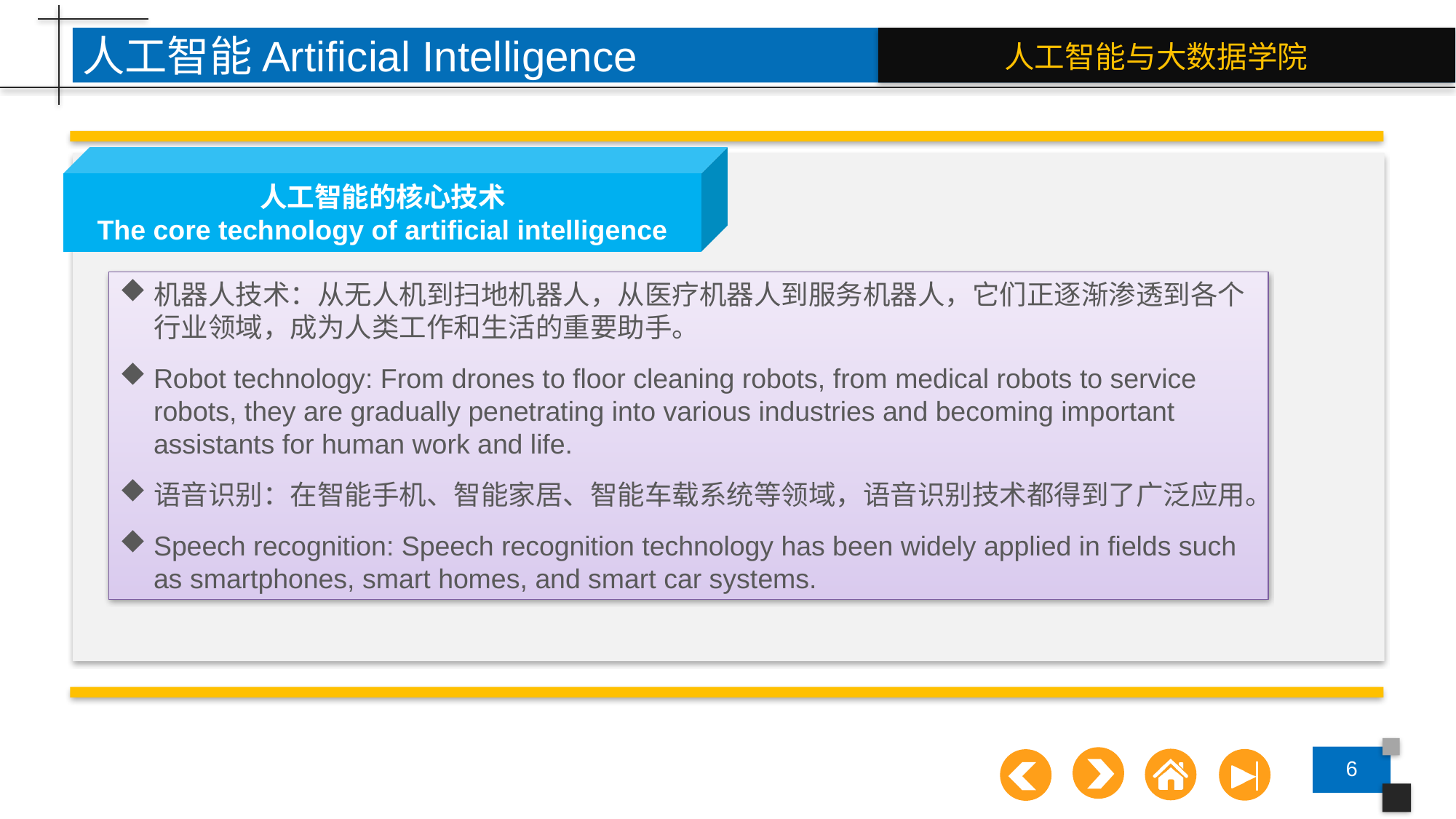

人工智能Artificial Intelligence
人工智能的核心技术
The core technology of artificial intelligence
机器人技术：从无人机到扫地机器人，从医疗机器人到服务机器人，它们正逐渐渗透到各个行业领域，成为人类工作和生活的重要助手。
Robot technology: From drones to floor cleaning robots, from medical robots to service robots, they are gradually penetrating into various industries and becoming important assistants for human work and life.
语音识别：在智能手机、智能家居、智能车载系统等领域，语音识别技术都得到了广泛应用。
Speech recognition: Speech recognition technology has been widely applied in fields such as smartphones, smart homes, and smart car systems.